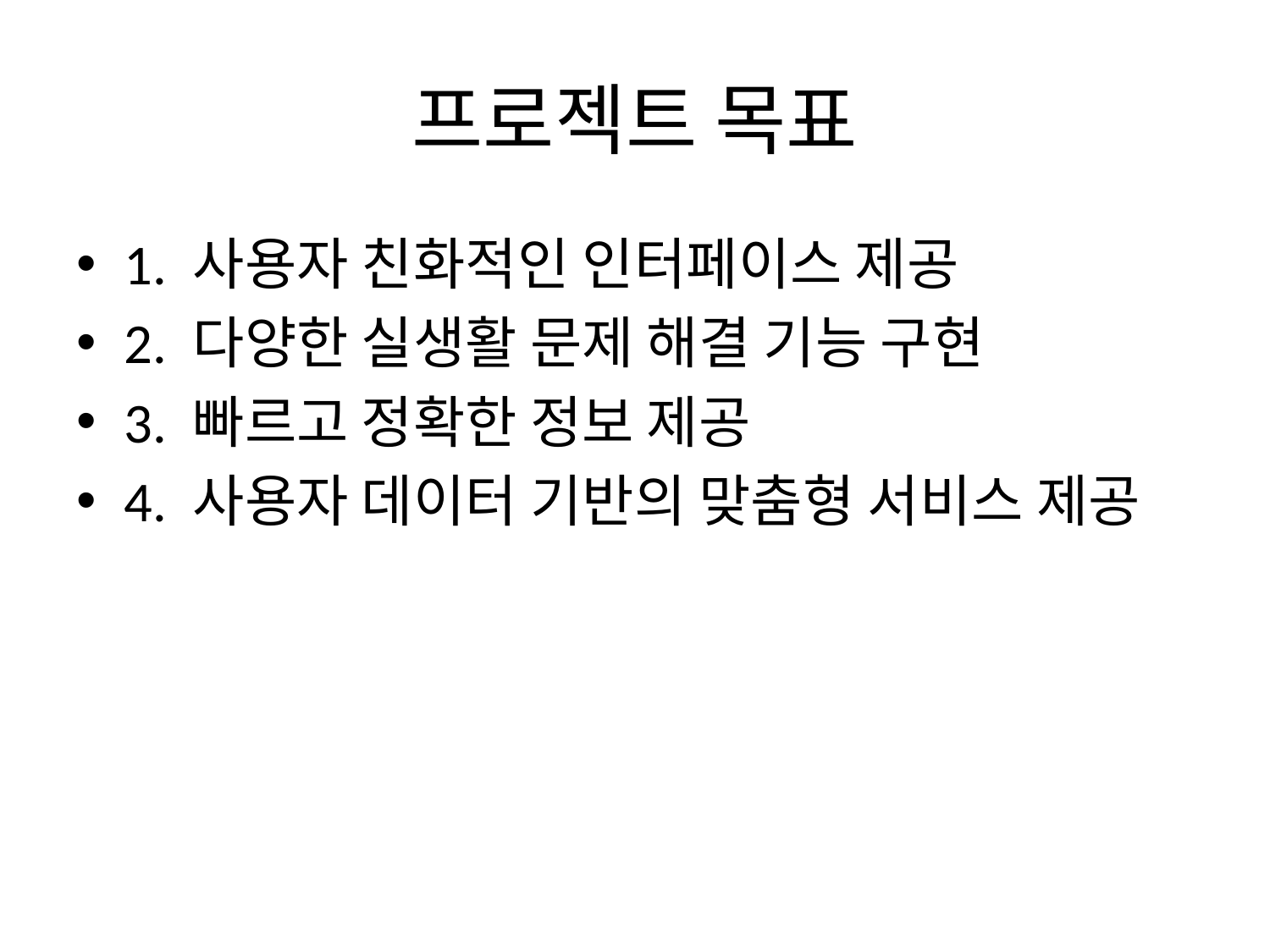

# 프로젝트 목표
1. 사용자 친화적인 인터페이스 제공
2. 다양한 실생활 문제 해결 기능 구현
3. 빠르고 정확한 정보 제공
4. 사용자 데이터 기반의 맞춤형 서비스 제공